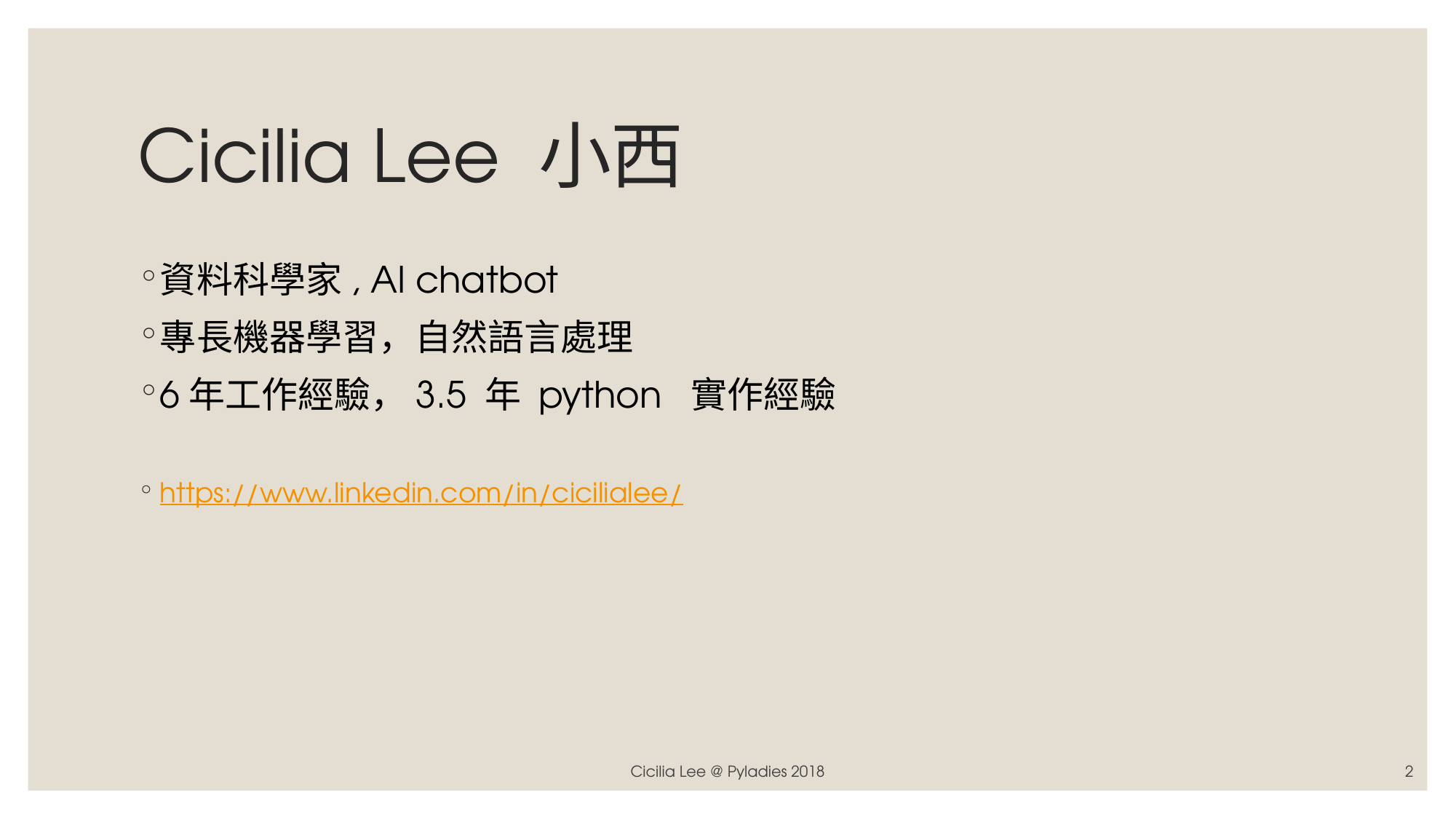

# Cicilia Lee 小西
資料科學家, AI chatbot
專長機器學習，自然語言處理
6年工作經驗，3.5 年 python  實作經驗

https://www.linkedin.com/in/cicilialee/
Cicilia Lee @ Pyladies 2018
2